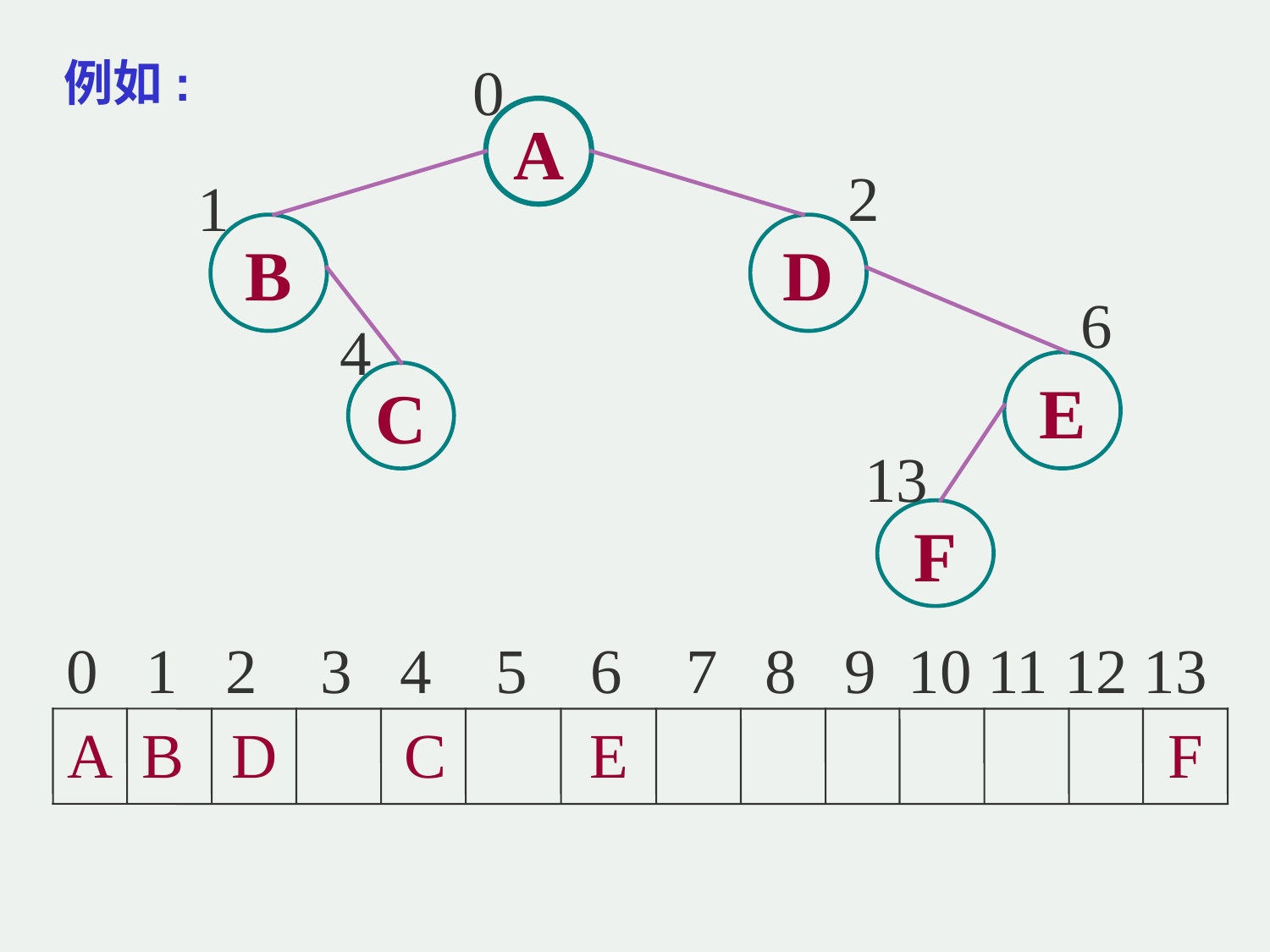

例如:
0
A

2
1
B
D

6
4
E
C

13
F
 0   1   2    3   4    5    6    7   8   9  10 11 12 13
 A  B   D        C         E                                  F